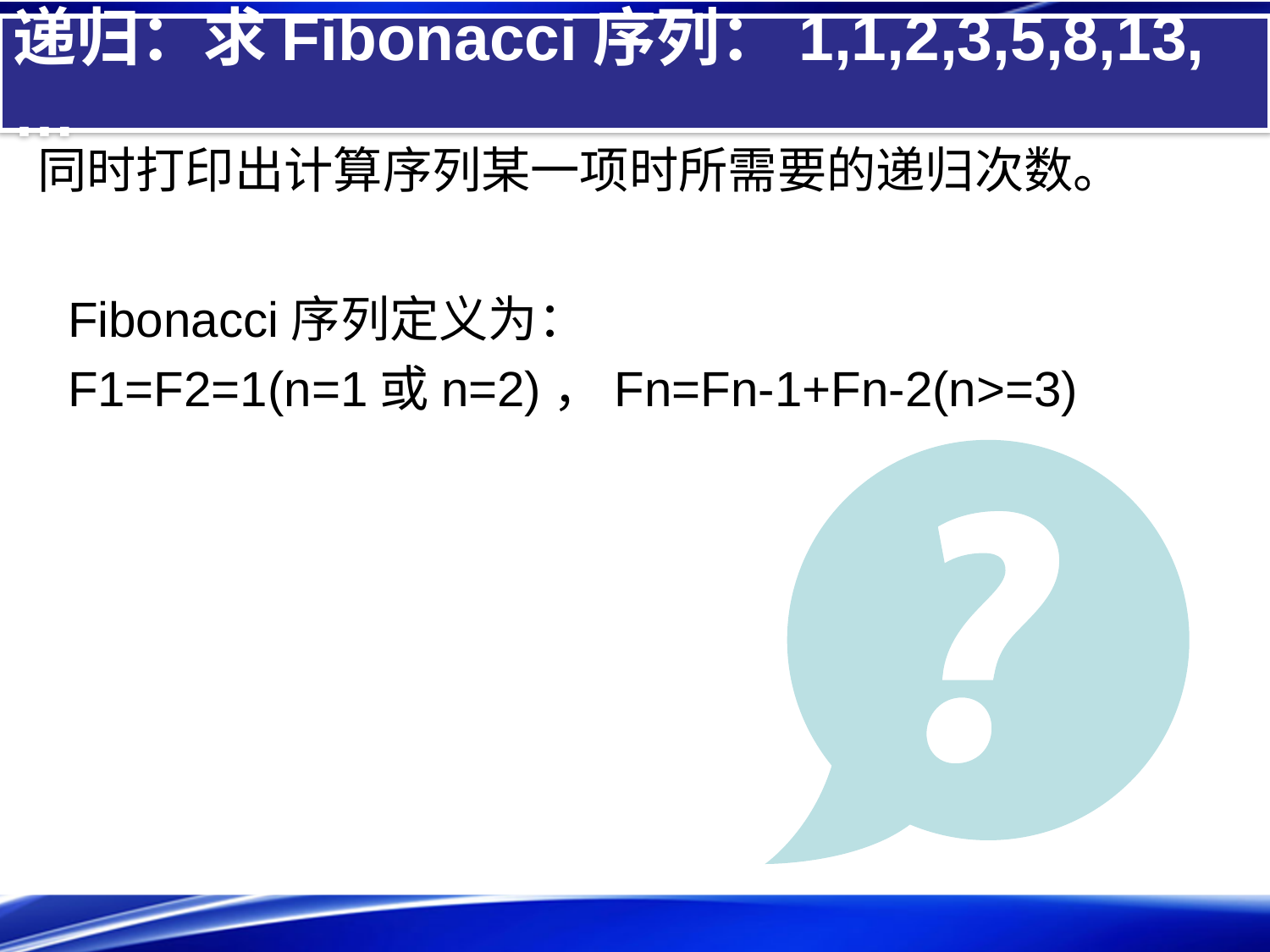

# 递归：求Fibonacci序列：1,1,2,3,5,8,13,…
同时打印出计算序列某一项时所需要的递归次数。
Fibonacci序列定义为：
F1=F2=1(n=1或n=2)，Fn=Fn-1+Fn-2(n>=3)